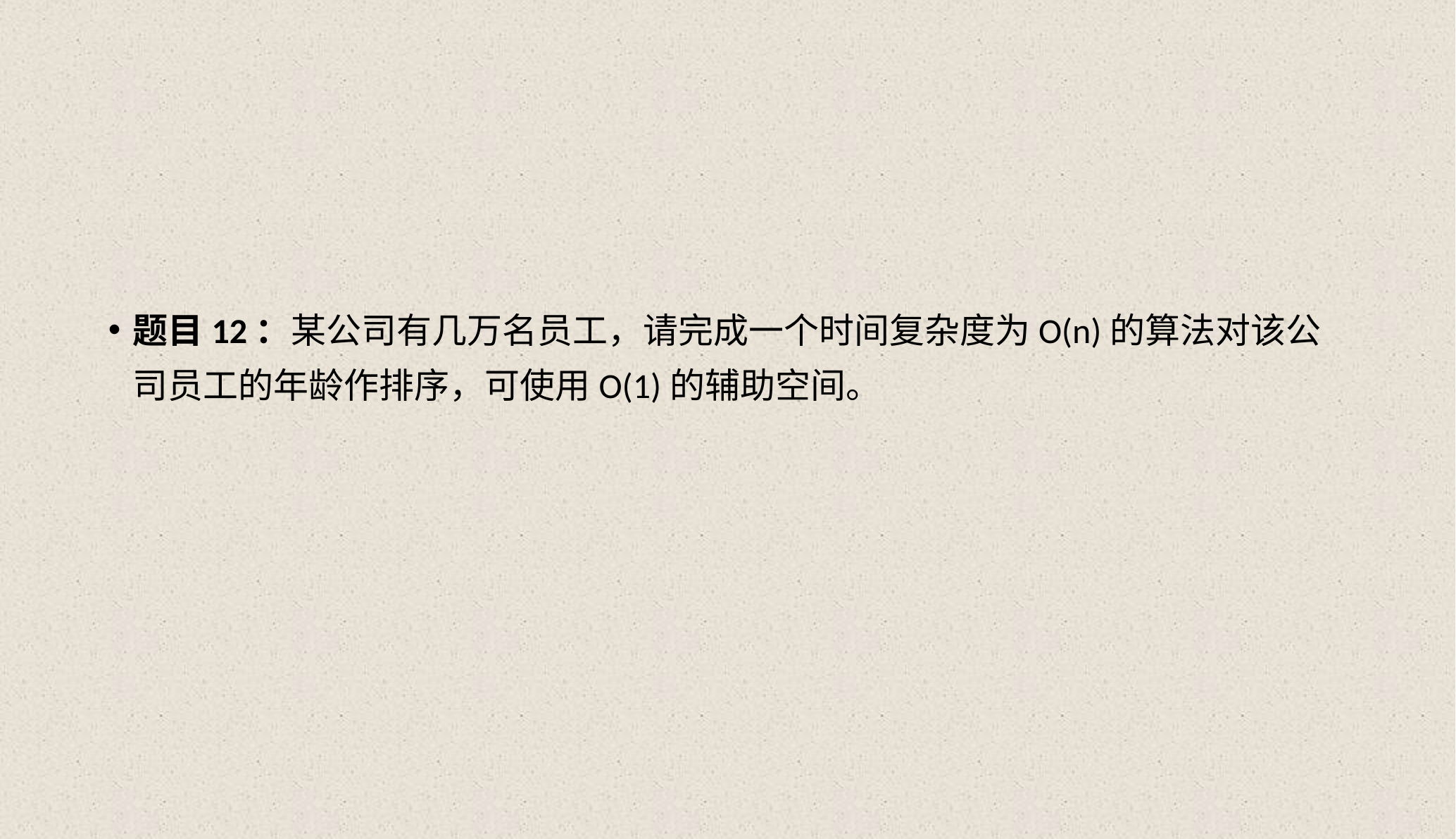

题目12：某公司有几万名员工，请完成一个时间复杂度为O(n)的算法对该公司员工的年龄作排序，可使用O(1)的辅助空间。